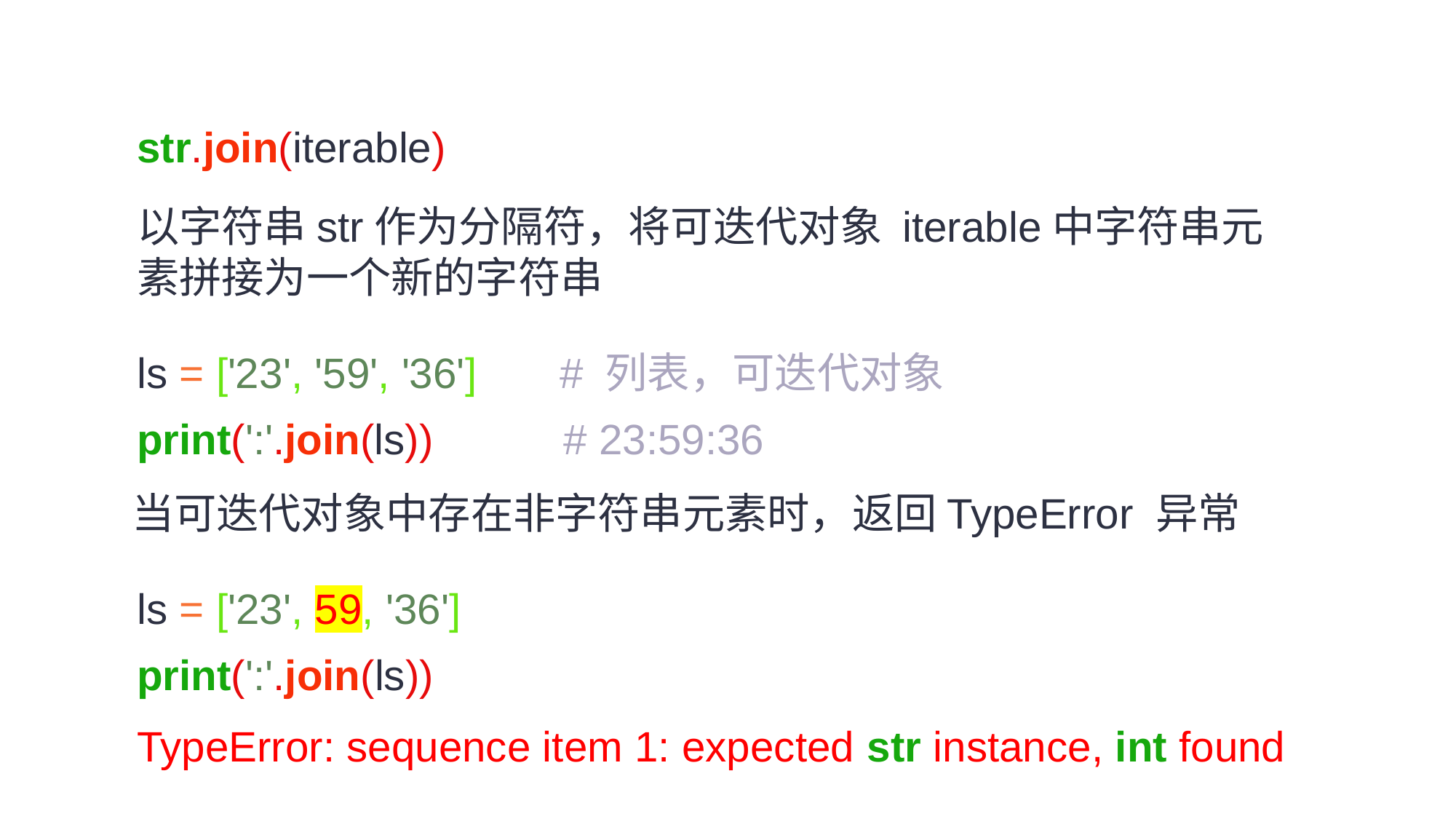

str.join(iterable)
以字符串str作为分隔符，将可迭代对象 iterable中字符串元素拼接为一个新的字符串
ls = ['23', '59', '36']       # 列表，可迭代对象
print(':'.join(ls))           # 23:59:36
当可迭代对象中存在非字符串元素时，返回TypeError 异常
ls = ['23', 59, '36']
print(':'.join(ls))
TypeError: sequence item 1: expected str instance, int found